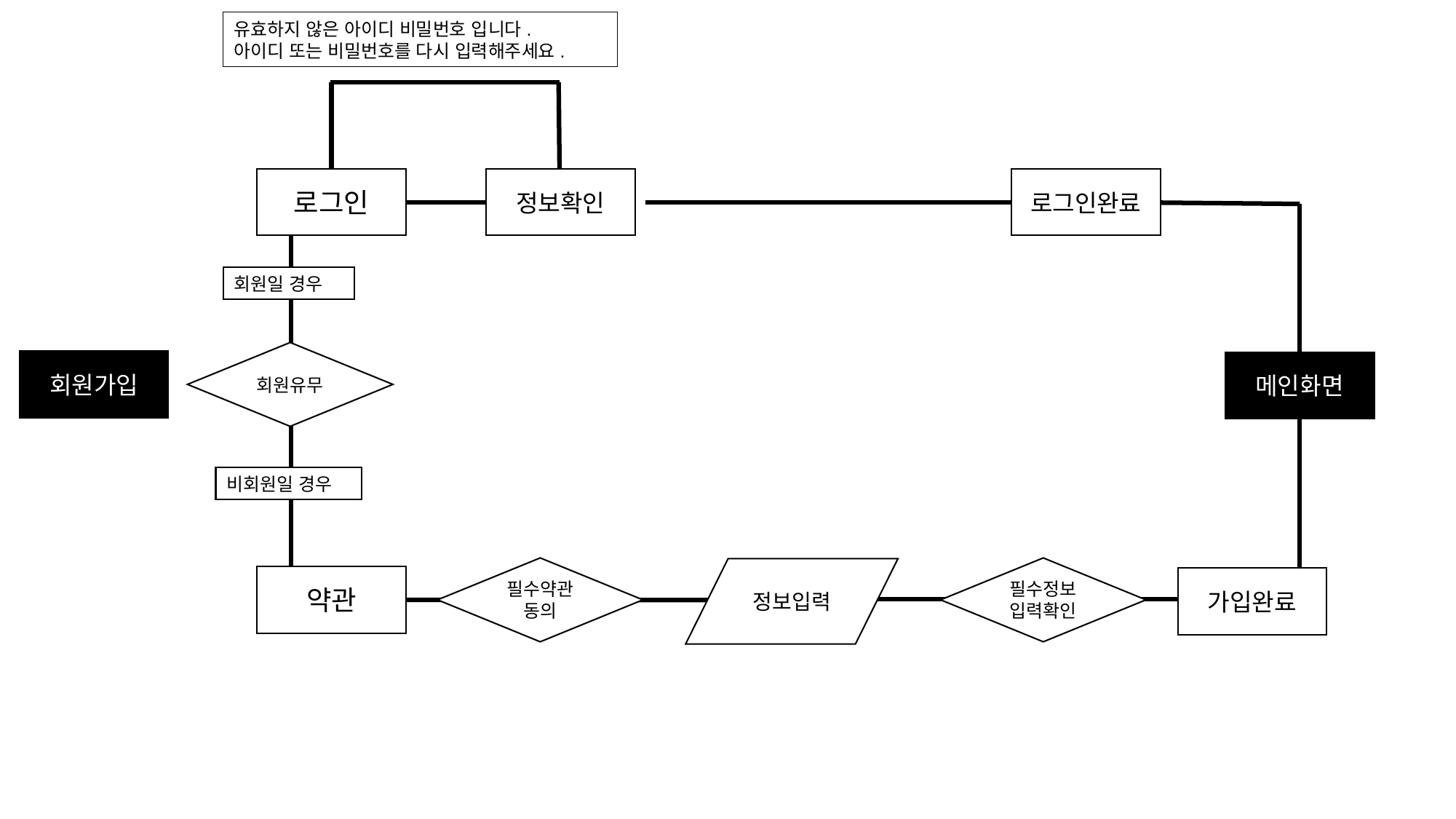

유효하지 않은 아이디 비밀번호 입니다.
아이디 또는 비밀번호를 다시 입력해주세요.
로그인
정보확인
로그인완료
회원일 경우
회원유무
회원가입
메인화면
비회원일 경우
필수정보
입력확인
필수약관
동의
정보입력
약관
가입완료